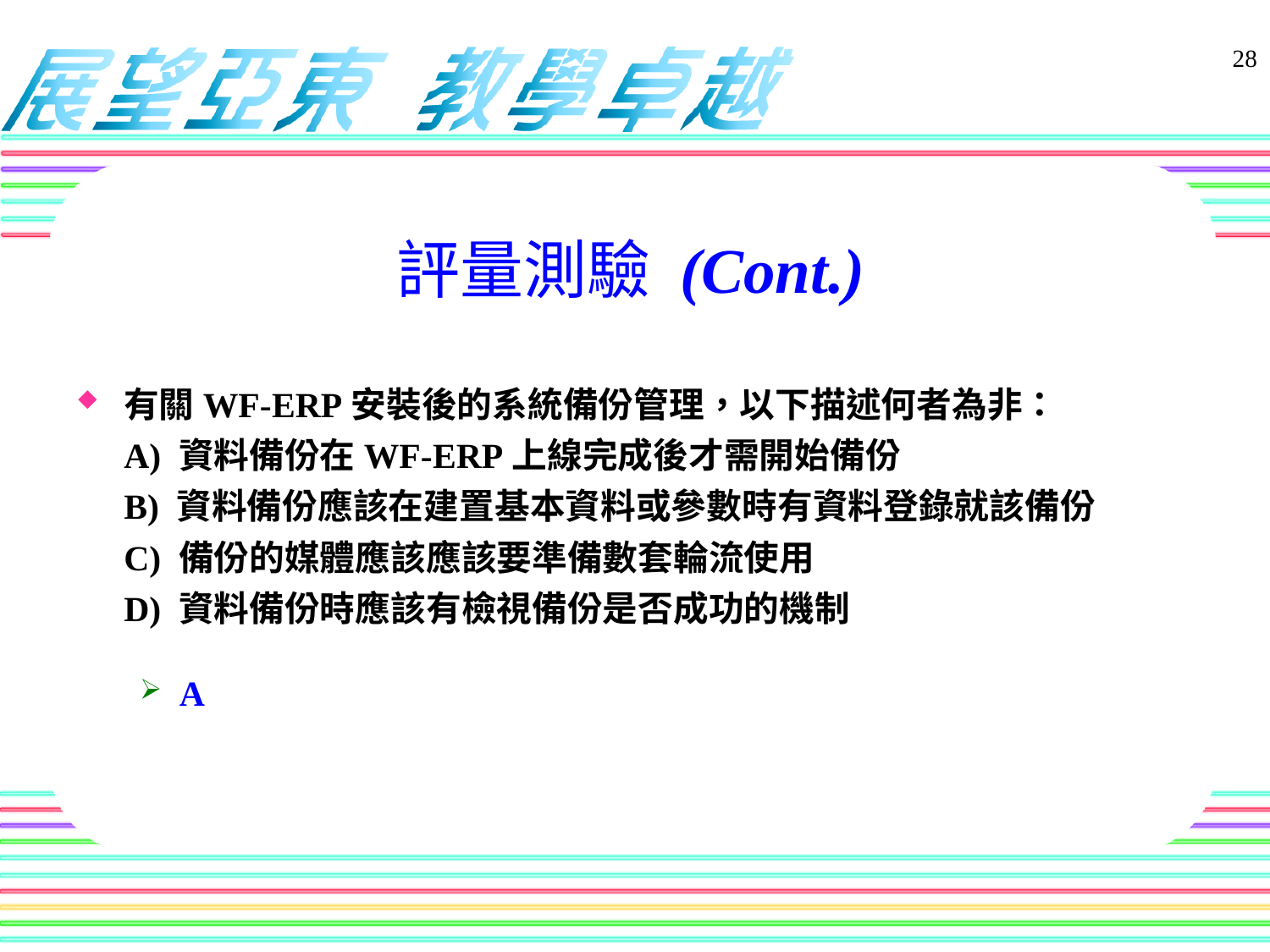

評量測驗 (Cont.)
有關WF-ERP安裝後的系統備份管理，以下描述何者為非：
A) 資料備份在WF-ERP上線完成後才需開始備份
B) 資料備份應該在建置基本資料或參數時有資料登錄就該備份
C) 備份的媒體應該應該要準備數套輪流使用
D) 資料備份時應該有檢視備份是否成功的機制
A